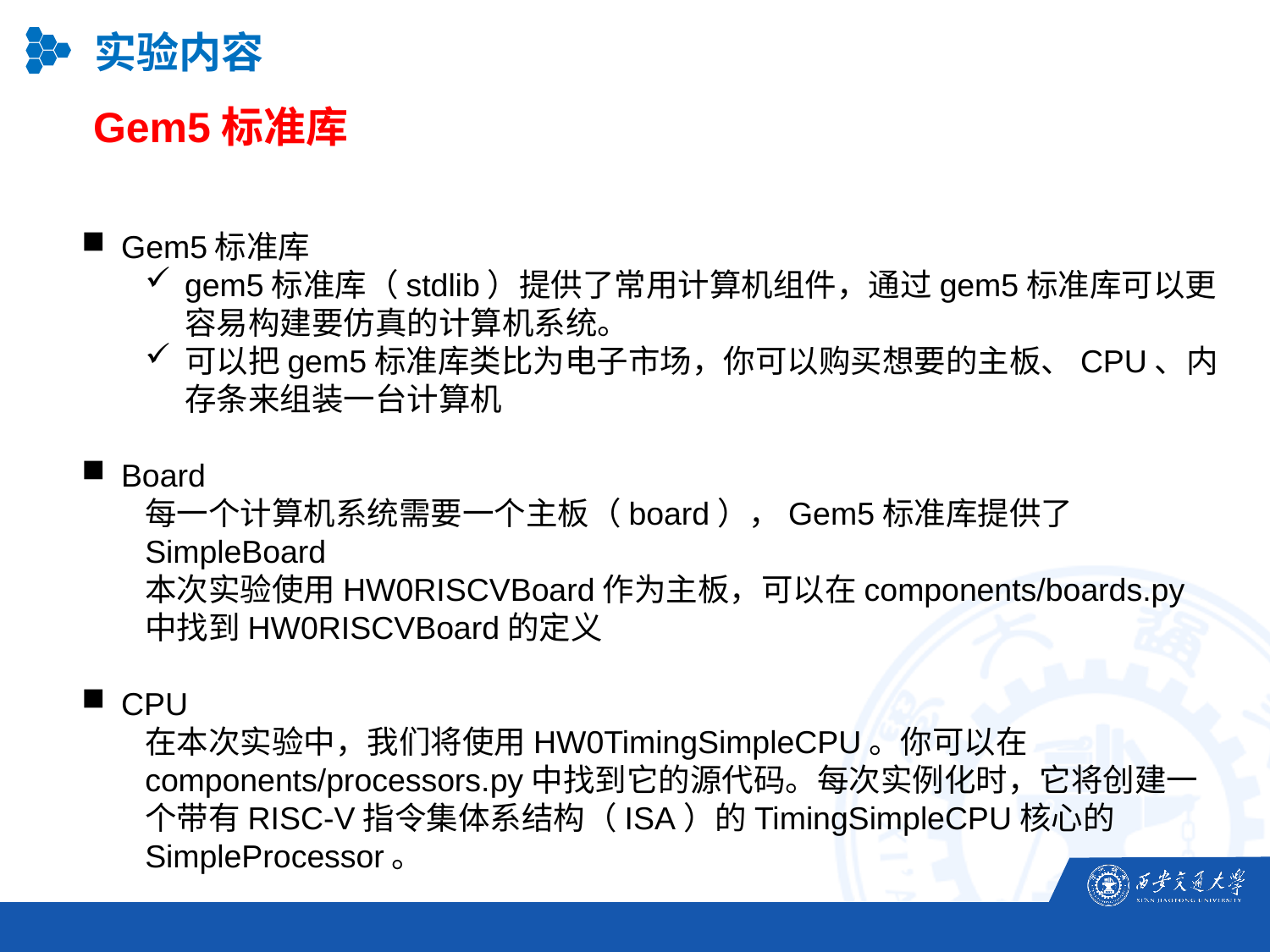

实验内容
Gem5标准库
Gem5标准库
gem5标准库（stdlib）提供了常用计算机组件，通过gem5标准库可以更容易构建要仿真的计算机系统。
可以把gem5标准库类比为电子市场，你可以购买想要的主板、CPU、内存条来组装一台计算机

Board
每一个计算机系统需要一个主板（board），Gem5标准库提供了SimpleBoard
本次实验使用HW0RISCVBoard作为主板，可以在components/boards.py中找到HW0RISCVBoard的定义

CPU
在本次实验中，我们将使用HW0TimingSimpleCPU。你可以在components/processors.py中找到它的源代码。每次实例化时，它将创建一个带有RISC-V指令集体系结构（ISA）的TimingSimpleCPU核心的SimpleProcessor。